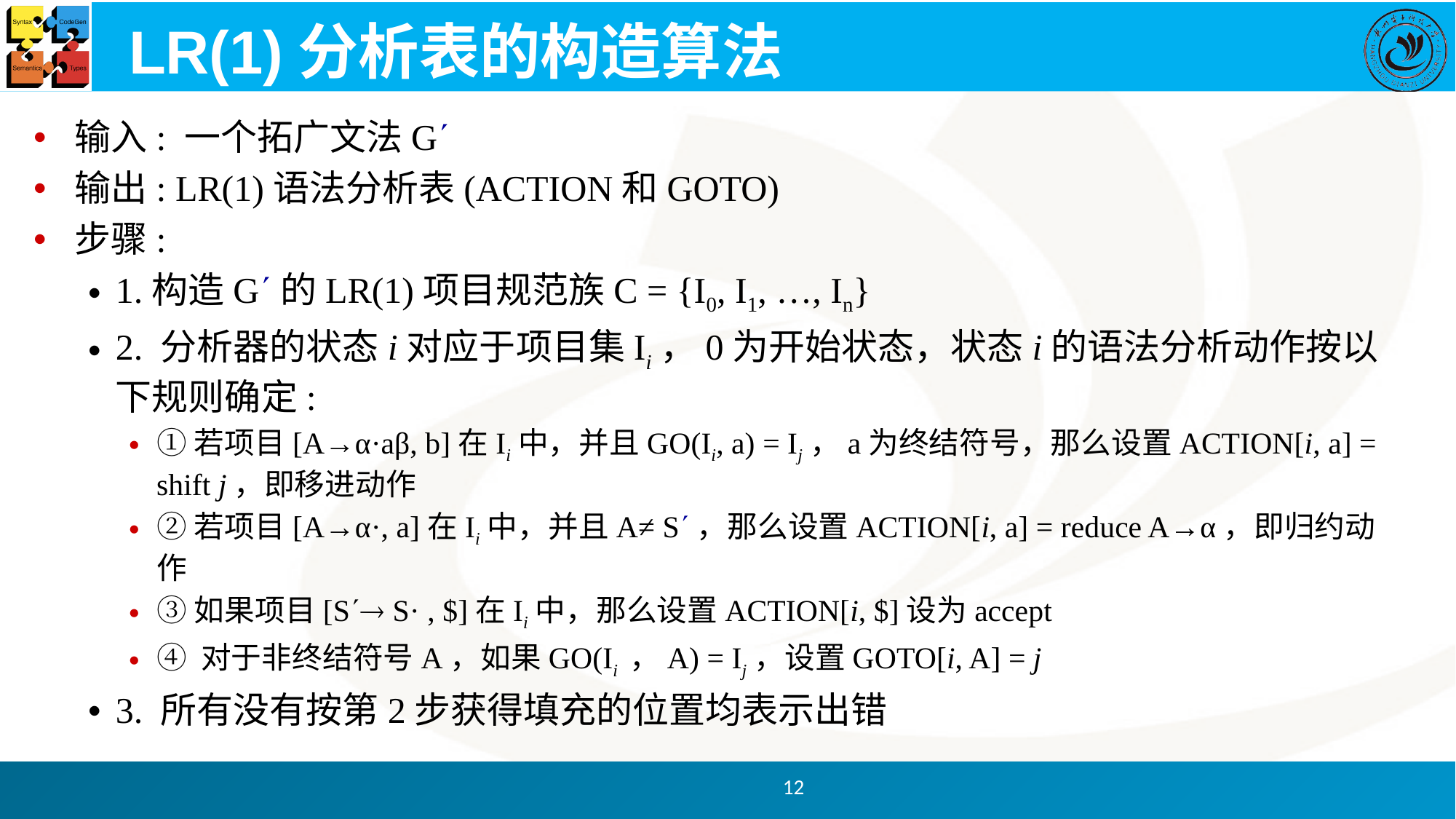

# LR(1)分析表的构造算法
输入: 一个拓广文法G′
输出: LR(1)语法分析表(ACTION和GOTO)
步骤:
1.构造G′的LR(1)项目规范族C = {I0, I1, …, In}
2. 分析器的状态i对应于项目集Ii，0为开始状态，状态i的语法分析动作按以下规则确定:
①若项目[A→α·aβ, b]在Ii中，并且GO(Ii, a) = Ij，a为终结符号，那么设置ACTION[i, a] = shift j，即移进动作
②若项目[A→α·, a]在Ii中，并且A≠ S′，那么设置ACTION[i, a] = reduce A→α，即归约动作
③如果项目[S′→ S· , $]在Ii中，那么设置ACTION[i, $]设为accept
④ 对于非终结符号A，如果GO(Ii ，A) = Ij，设置GOTO[i, A] = j
3. 所有没有按第2步获得填充的位置均表示出错
12